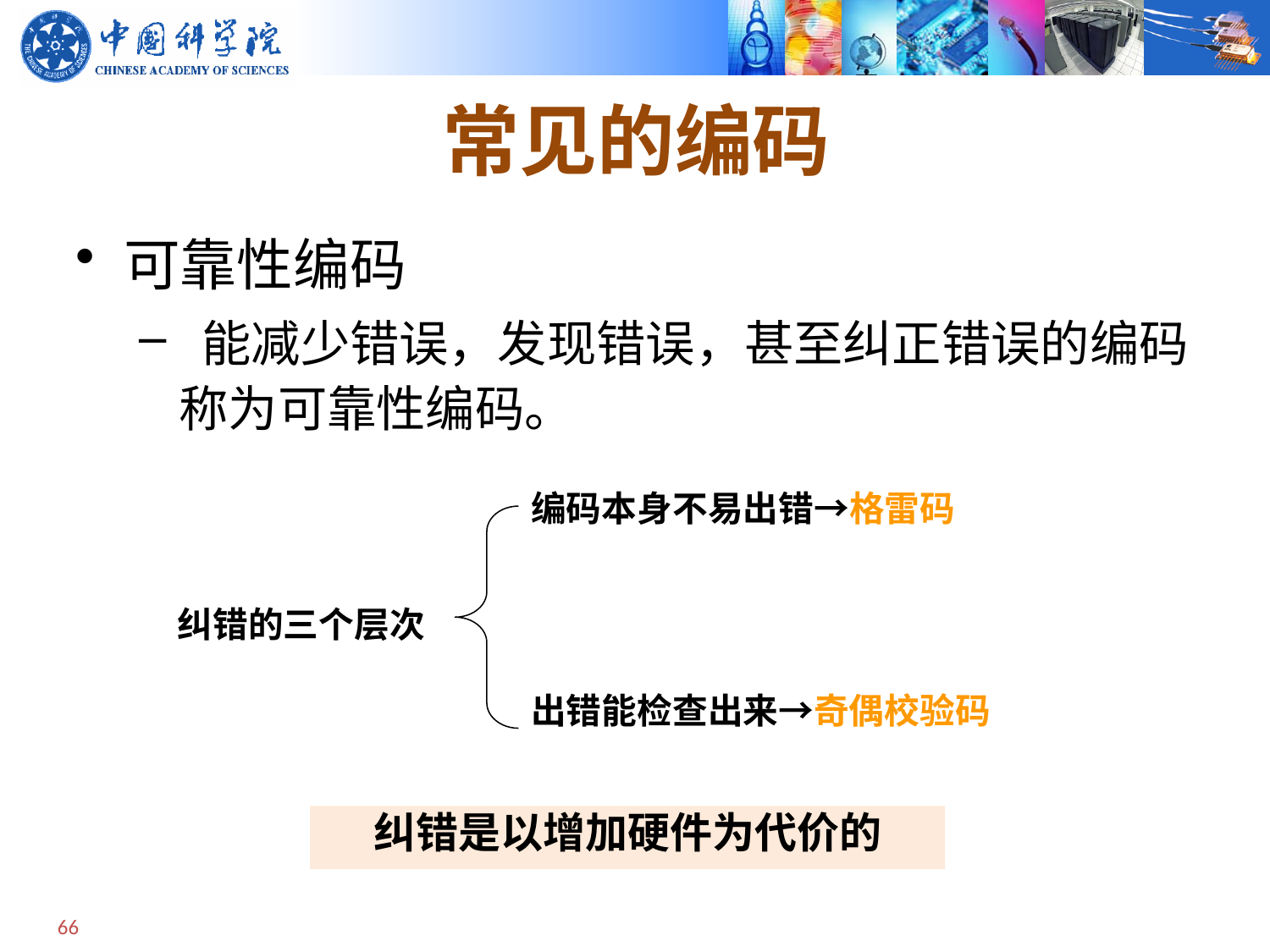

常见的编码
可靠性编码
 能减少错误，发现错误，甚至纠正错误的编码 称为可靠性编码。

编码本身不易出错→格雷码

纠错的三个层次
出错能检查出来→奇偶校验码

纠错是以增加硬件为代价的